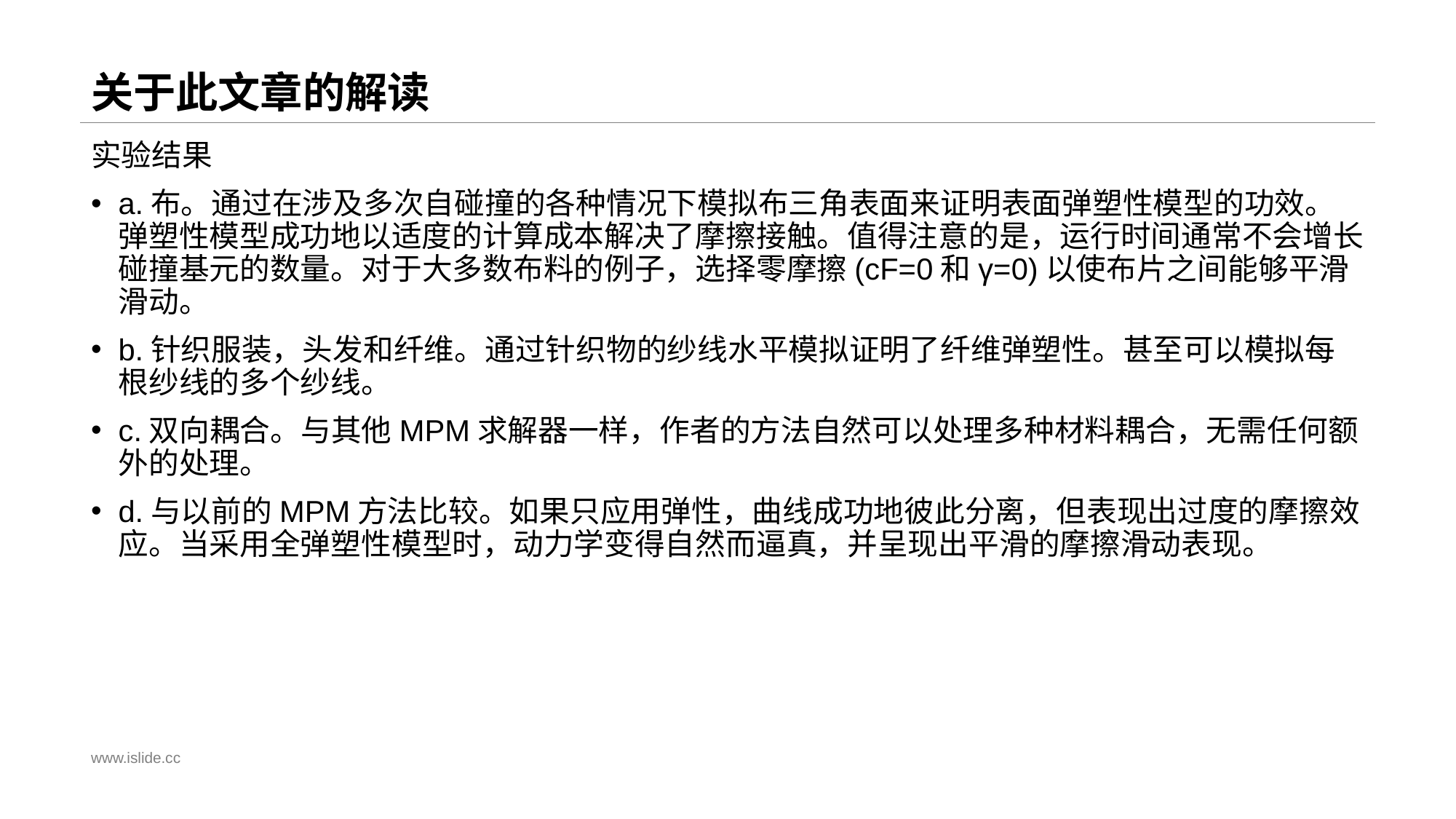

# 关于此文章的解读
实验结果
a.布。通过在涉及多次自碰撞的各种情况下模拟布三角表面来证明表面弹塑性模型的功效。弹塑性模型成功地以适度的计算成本解决了摩擦接触。值得注意的是，运行时间通常不会增长碰撞基元的数量。对于大多数布料的例子，选择零摩擦(cF=0和γ=0)以使布片之间能够平滑滑动。
b.针织服装，头发和纤维。通过针织物的纱线水平模拟证明了纤维弹塑性。甚至可以模拟每根纱线的多个纱线。
c.双向耦合。与其他MPM求解器一样，作者的方法自然可以处理多种材料耦合，无需任何额外的处理。
d.与以前的MPM方法比较。如果只应用弹性，曲线成功地彼此分离，但表现出过度的摩擦效应。当采用全弹塑性模型时，动力学变得自然而逼真，并呈现出平滑的摩擦滑动表现。
www.islide.cc
9